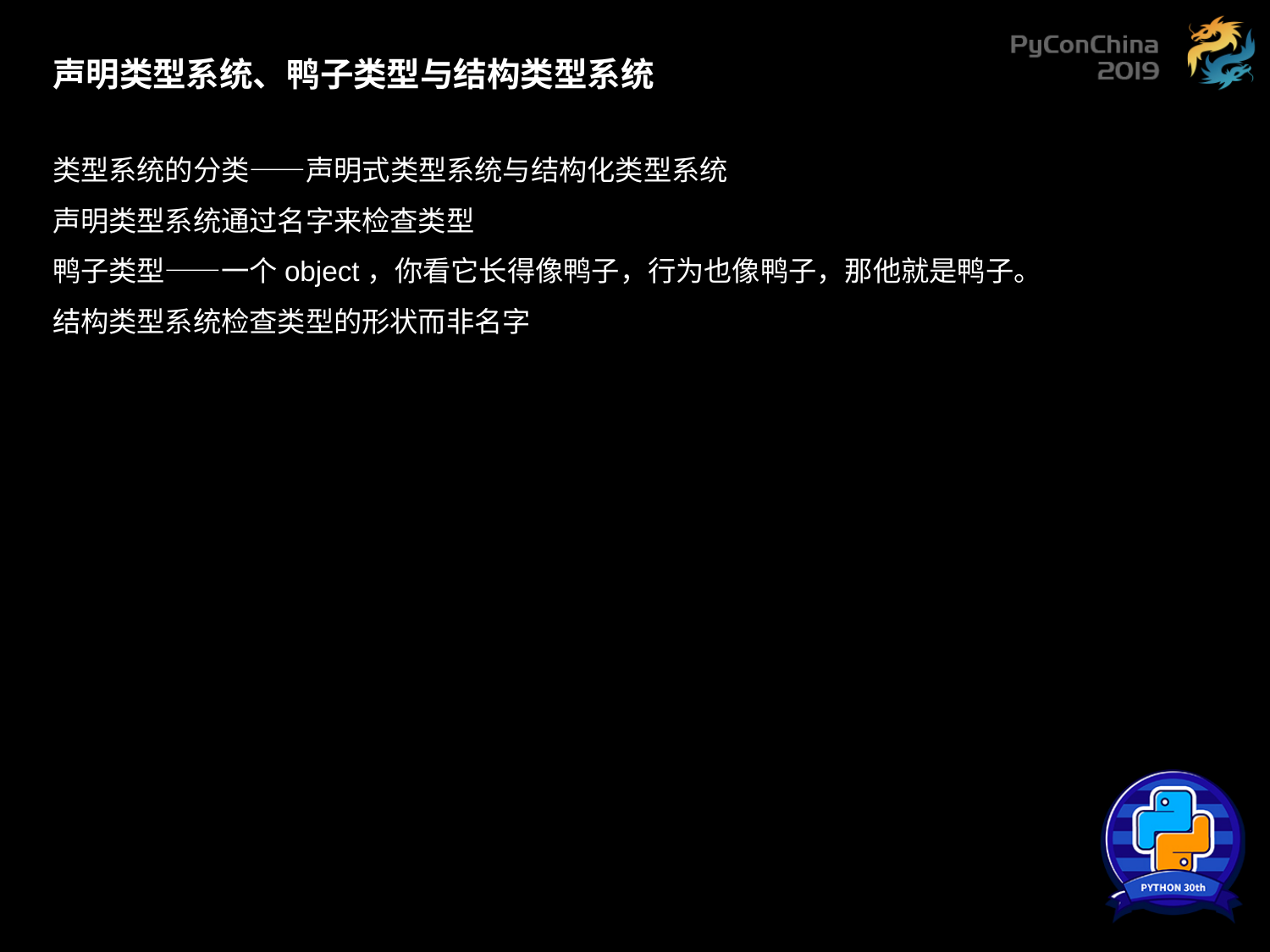

声明类型系统、鸭子类型与结构类型系统
类型系统的分类——声明式类型系统与结构化类型系统
声明类型系统通过名字来检查类型
鸭子类型——一个object，你看它长得像鸭子，行为也像鸭子，那他就是鸭子。
结构类型系统检查类型的形状而非名字